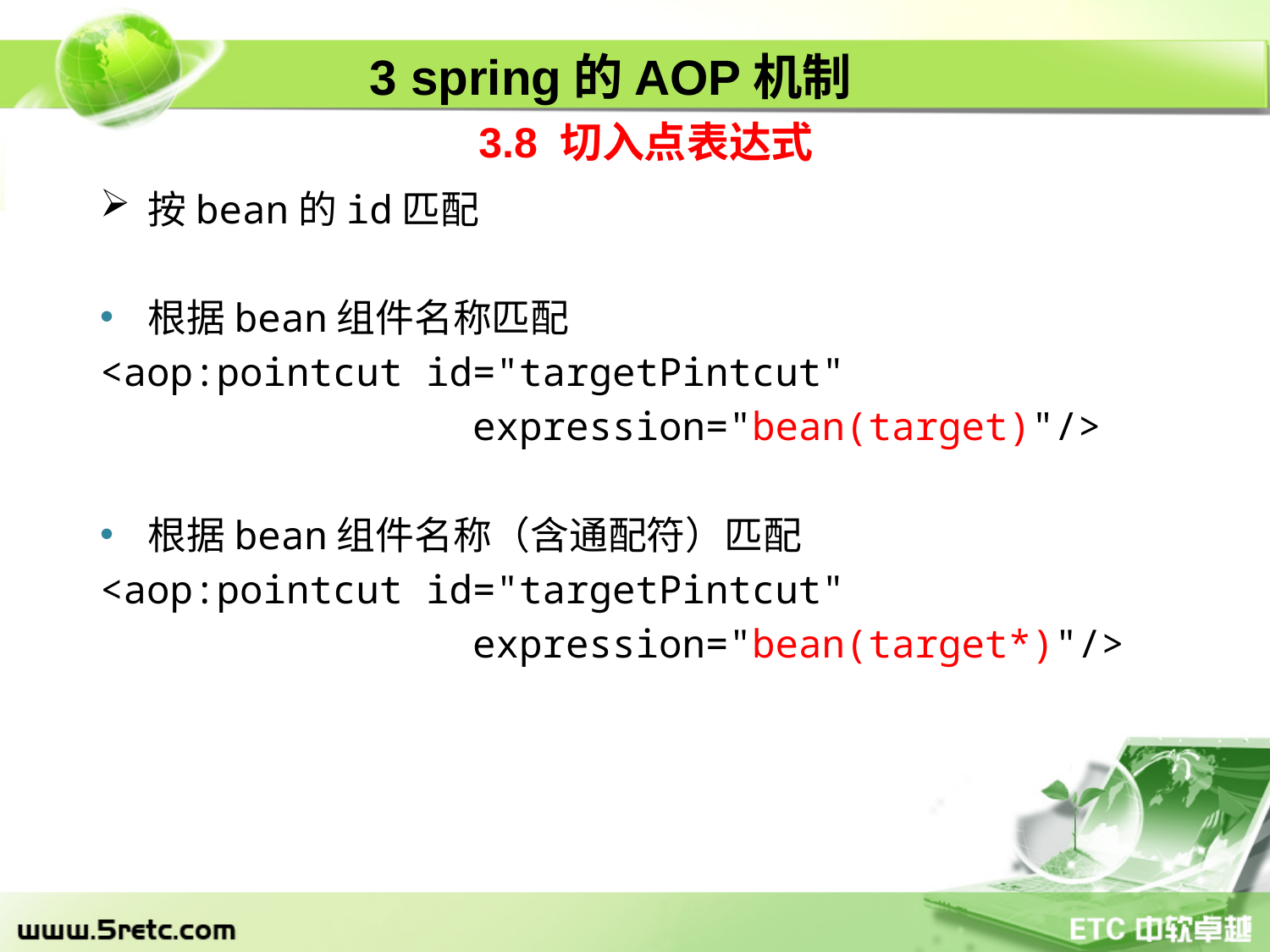

3 spring的AOP机制

3.8 切入点表达式

按bean的id匹配

根据bean组件名称匹配
<aop:pointcut id="targetPintcut"
                expression="bean(target)"/>

根据bean组件名称（含通配符）匹配
<aop:pointcut id="targetPintcut"
                expression="bean(target*)"/>